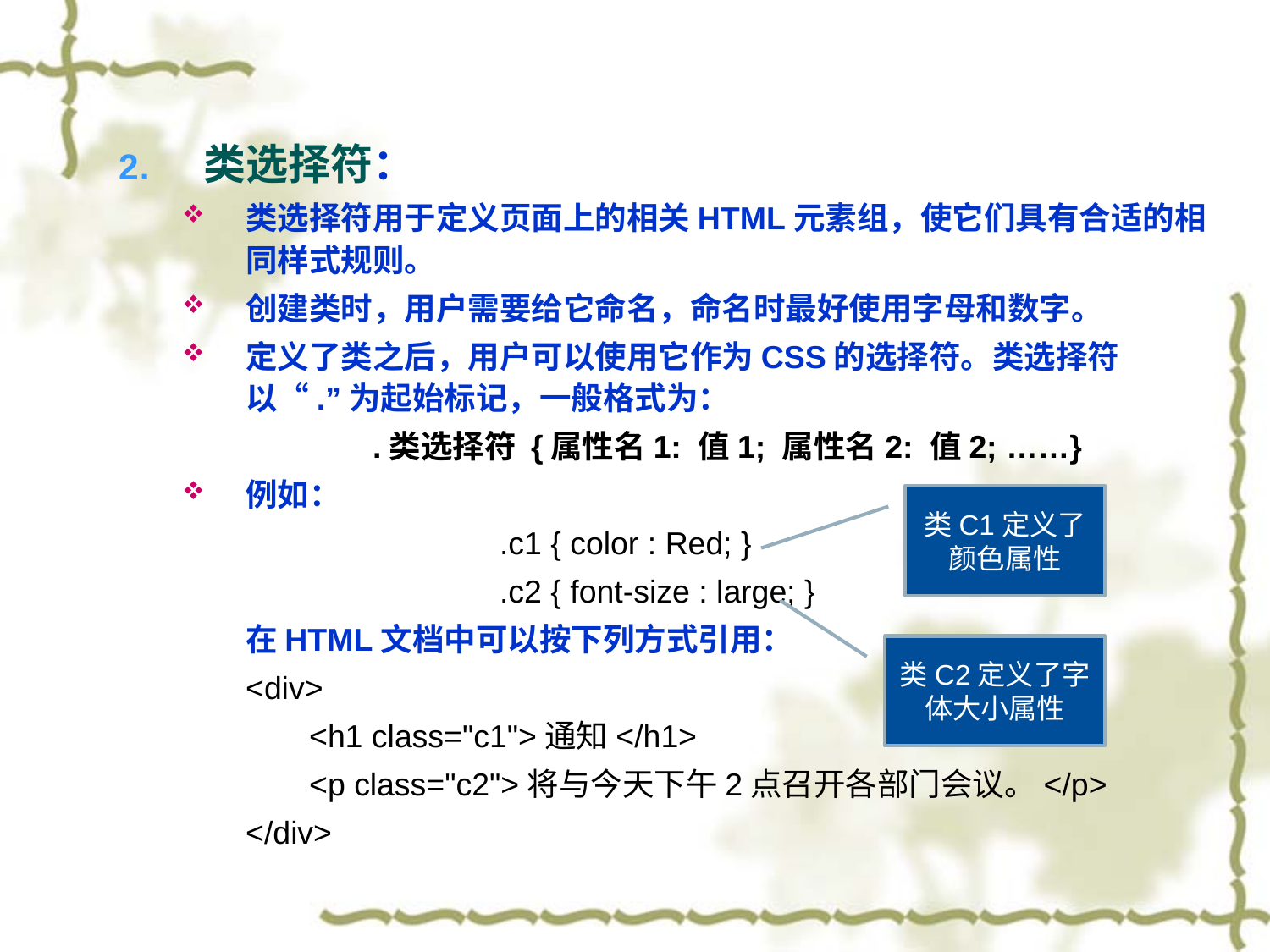

类选择符：
类选择符用于定义页面上的相关HTML元素组，使它们具有合适的相同样式规则。
创建类时，用户需要给它命名，命名时最好使用字母和数字。
定义了类之后，用户可以使用它作为CSS的选择符。类选择符以“.”为起始标记，一般格式为：
		.类选择符 {属性名1: 值1; 属性名2: 值2; ……}
例如：
			.c1 { color : Red; }
			.c2 { font-size : large; }
	在HTML文档中可以按下列方式引用：
<div>
	<h1 class="c1">通知</h1>
	<p class="c2">将与今天下午2点召开各部门会议。</p>
</div>
类C1定义了颜色属性
类C2定义了字体大小属性